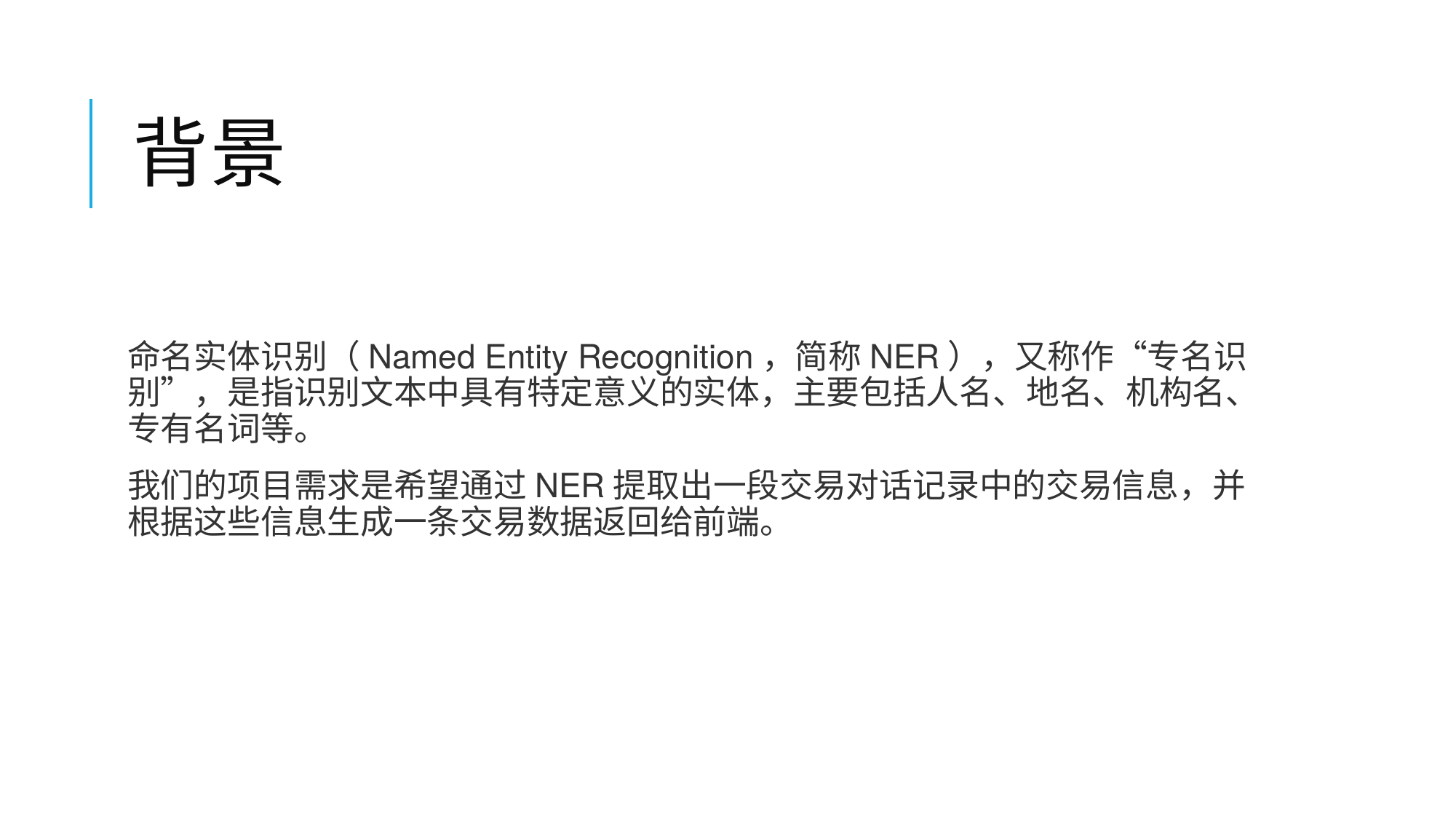

# 背景

命名实体识别（Named Entity Recognition，简称NER），又称作“专名识别”，是指识别文本中具有特定意义的实体，主要包括人名、地名、机构名、专有名词等。
我们的项目需求是希望通过NER提取出一段交易对话记录中的交易信息，并根据这些信息生成一条交易数据返回给前端。